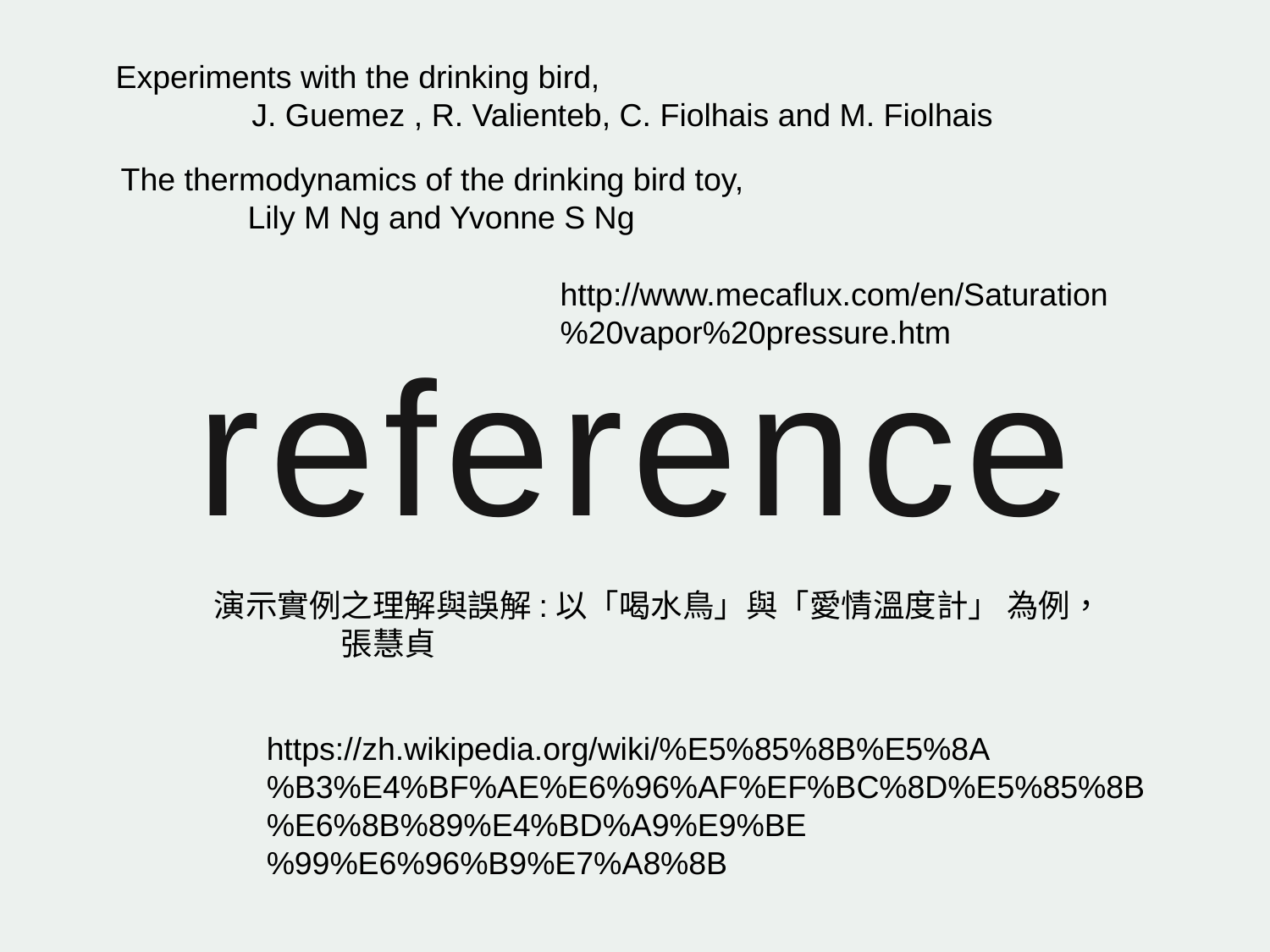

# reference
Experiments with the drinking bird,
	 J. Guemez , R. Valienteb, C. Fiolhais and M. Fiolhais
The thermodynamics of the drinking bird toy,
	Lily M Ng and Yvonne S Ng
http://www.mecaflux.com/en/Saturation%20vapor%20pressure.htm
演示實例之理解與誤解:以「喝水鳥」與「愛情溫度計」 為例，
	張慧貞
https://zh.wikipedia.org/wiki/%E5%85%8B%E5%8A%B3%E4%BF%AE%E6%96%AF%EF%BC%8D%E5%85%8B%E6%8B%89%E4%BD%A9%E9%BE%99%E6%96%B9%E7%A8%8B